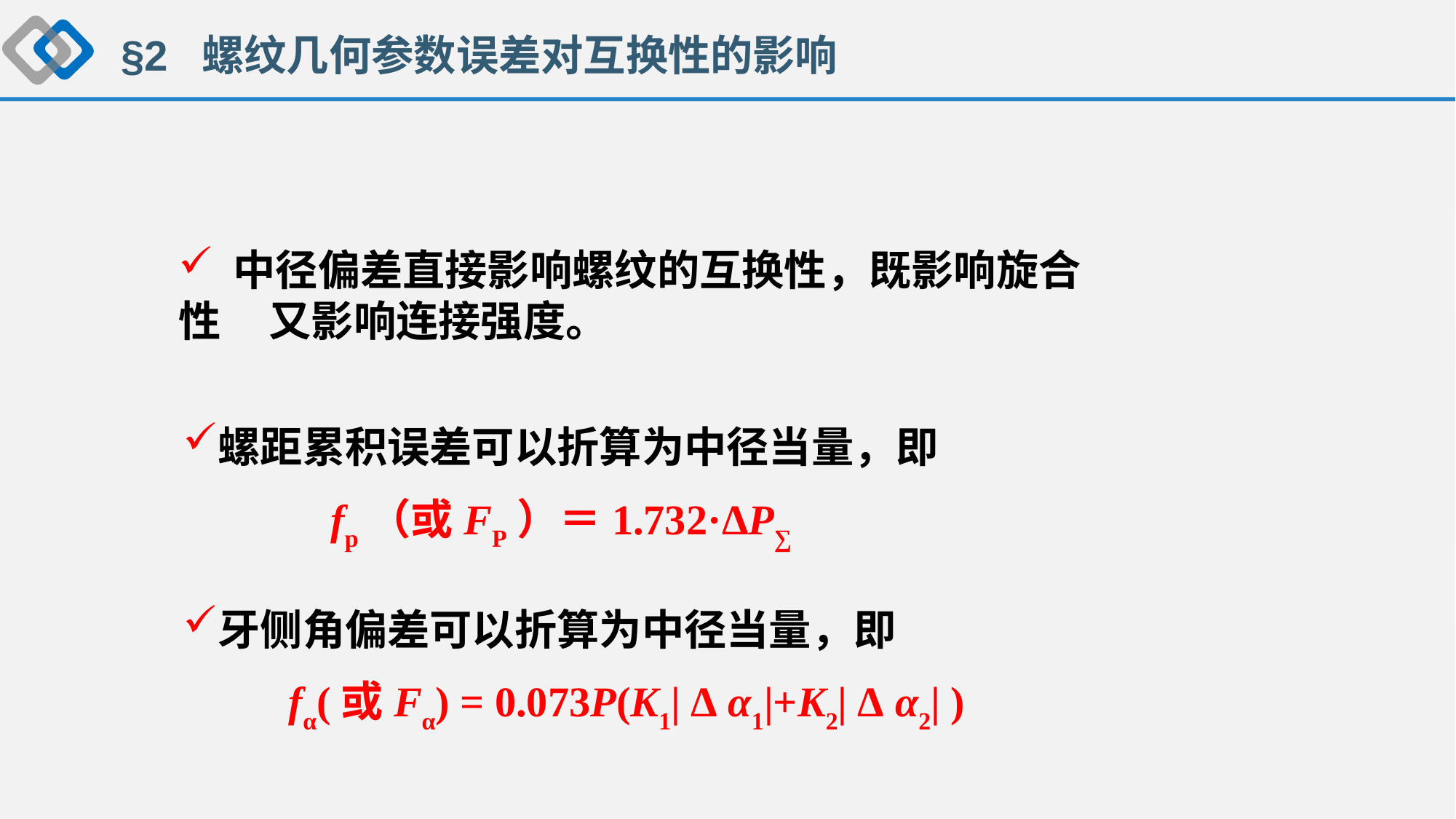

§2  螺纹几何参数误差对互换性的影响
 中径偏差直接影响螺纹的互换性，既影响旋合性     又影响连接强度。
螺距累积误差可以折算为中径当量，即
              fp（或FP）＝1.732·ΔP∑
牙侧角偏差可以折算为中径当量，即
fα(或Fα) = 0.073P(K1| Δ α1|+K2| Δ α2| )